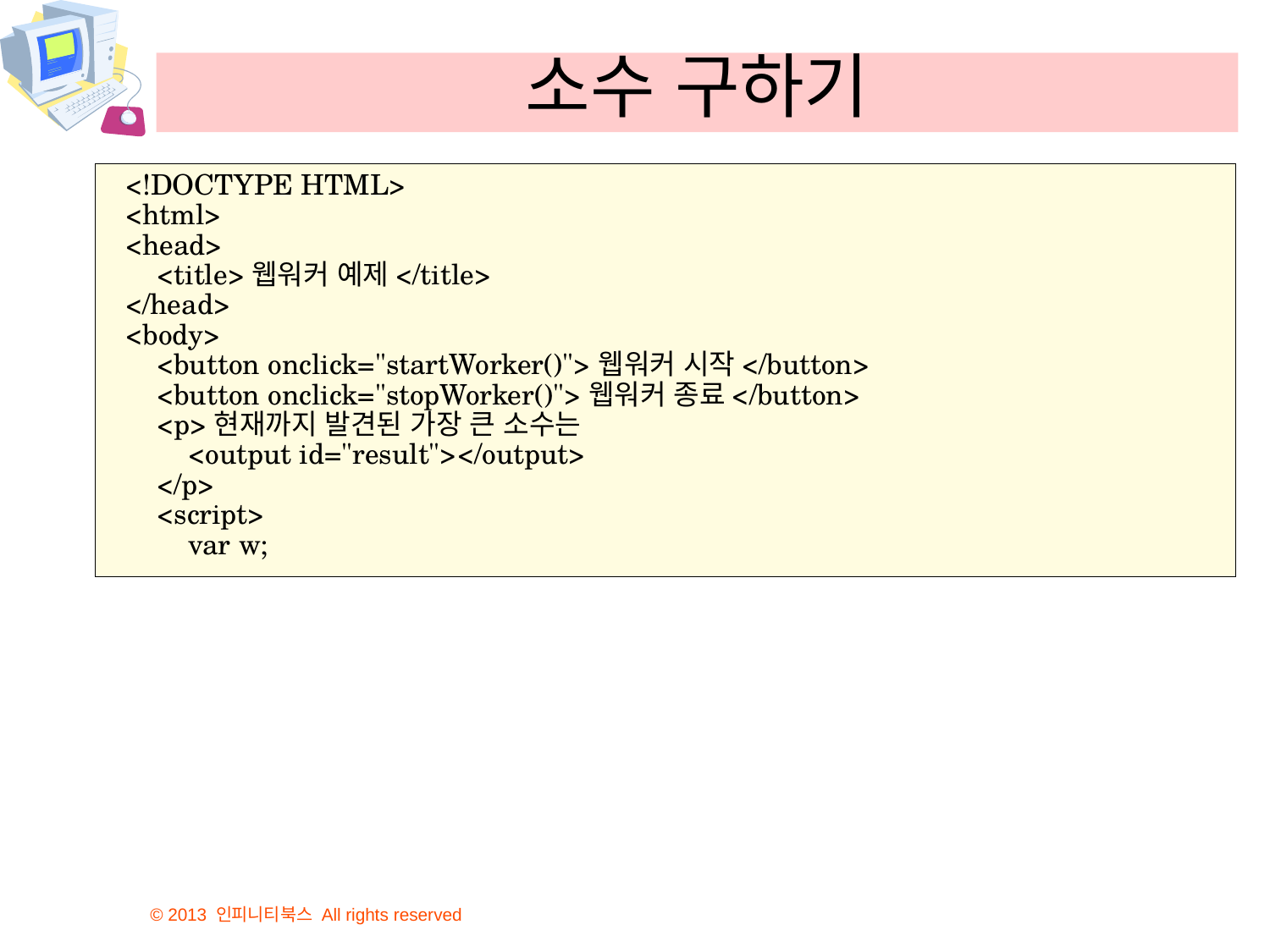

# 소수 구하기
<!DOCTYPE HTML>
<html>
<head>
    <title>웹워커 예제</title>
</head>
<body>
    <button onclick="startWorker()">웹워커 시작</button>
    <button onclick="stopWorker()">웹워커 종료</button>
    <p>현재까지 발견된 가장 큰 소수는
        <output id="result"></output>
    </p>
    <script>
        var w;